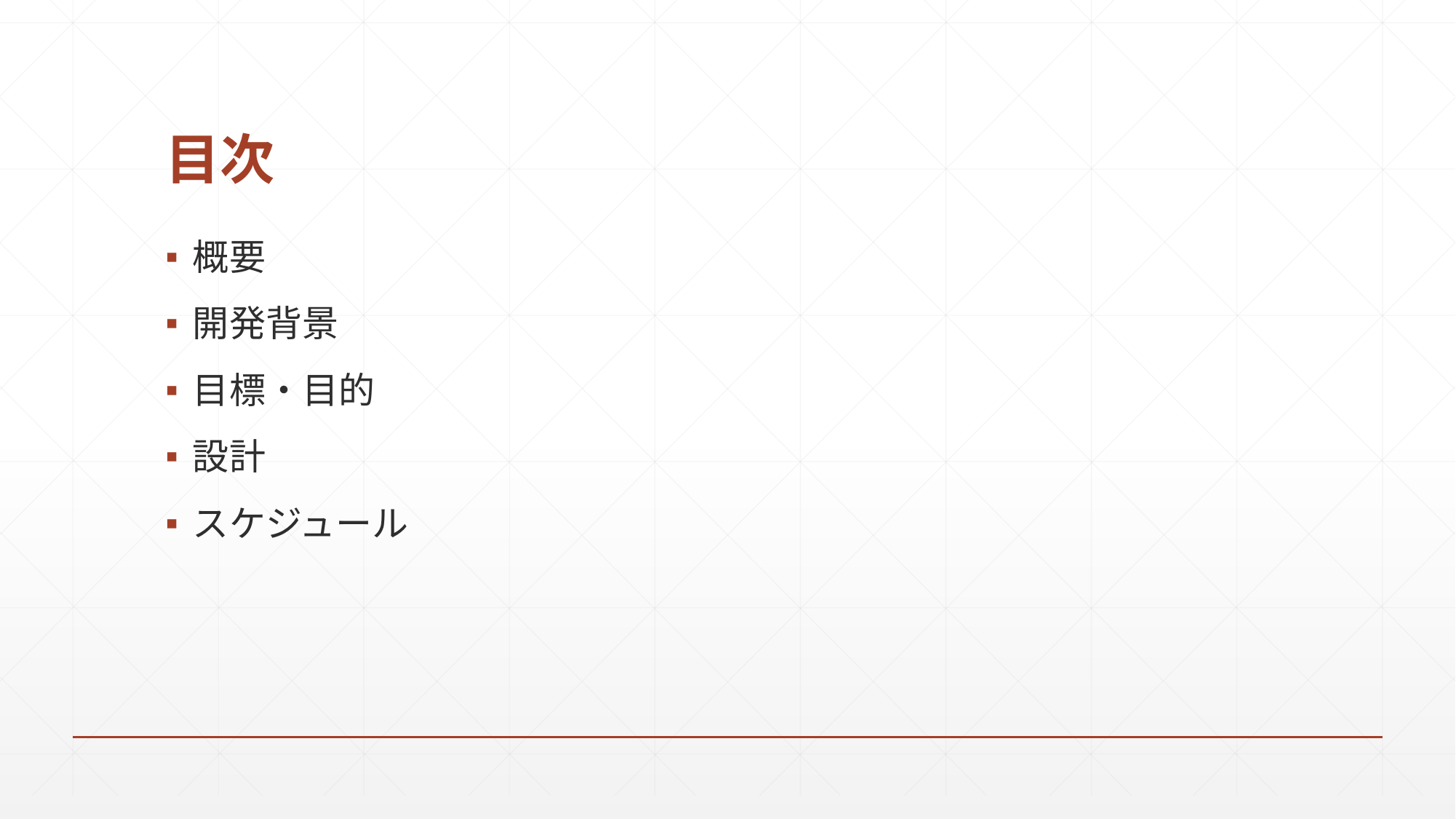

# 目次
概要
開発背景
目標・目的
設計
スケジュール